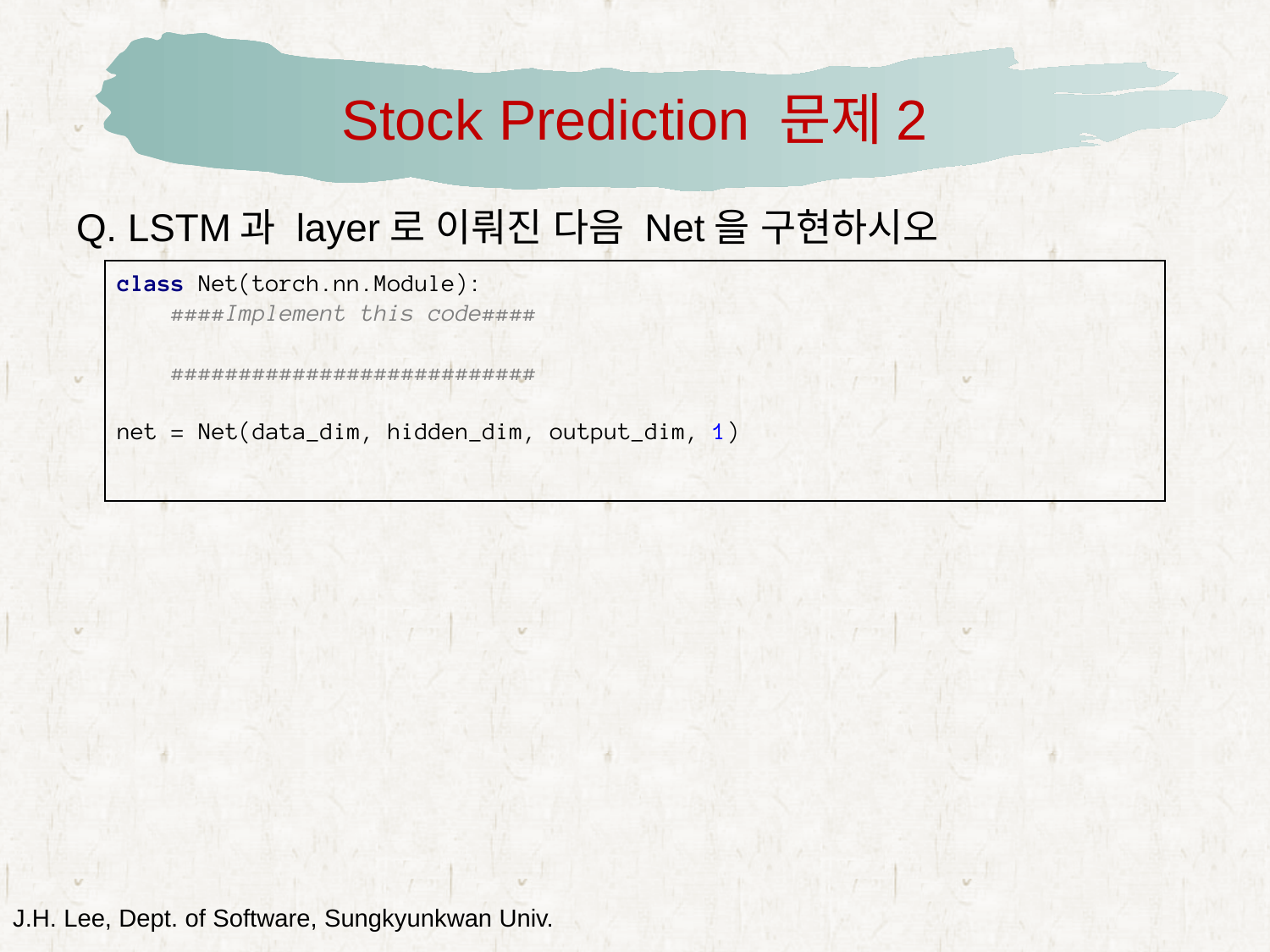

# Stock Prediction 문제2
Q. LSTM과 layer로 이뤄진 다음 Net을 구현하시오
class Net(torch.nn.Module):
    ####Implement this code####
    ###########################
net = Net(data_dim, hidden_dim, output_dim, 1)
J.H. Lee, Dept. of Software, Sungkyunkwan Univ.